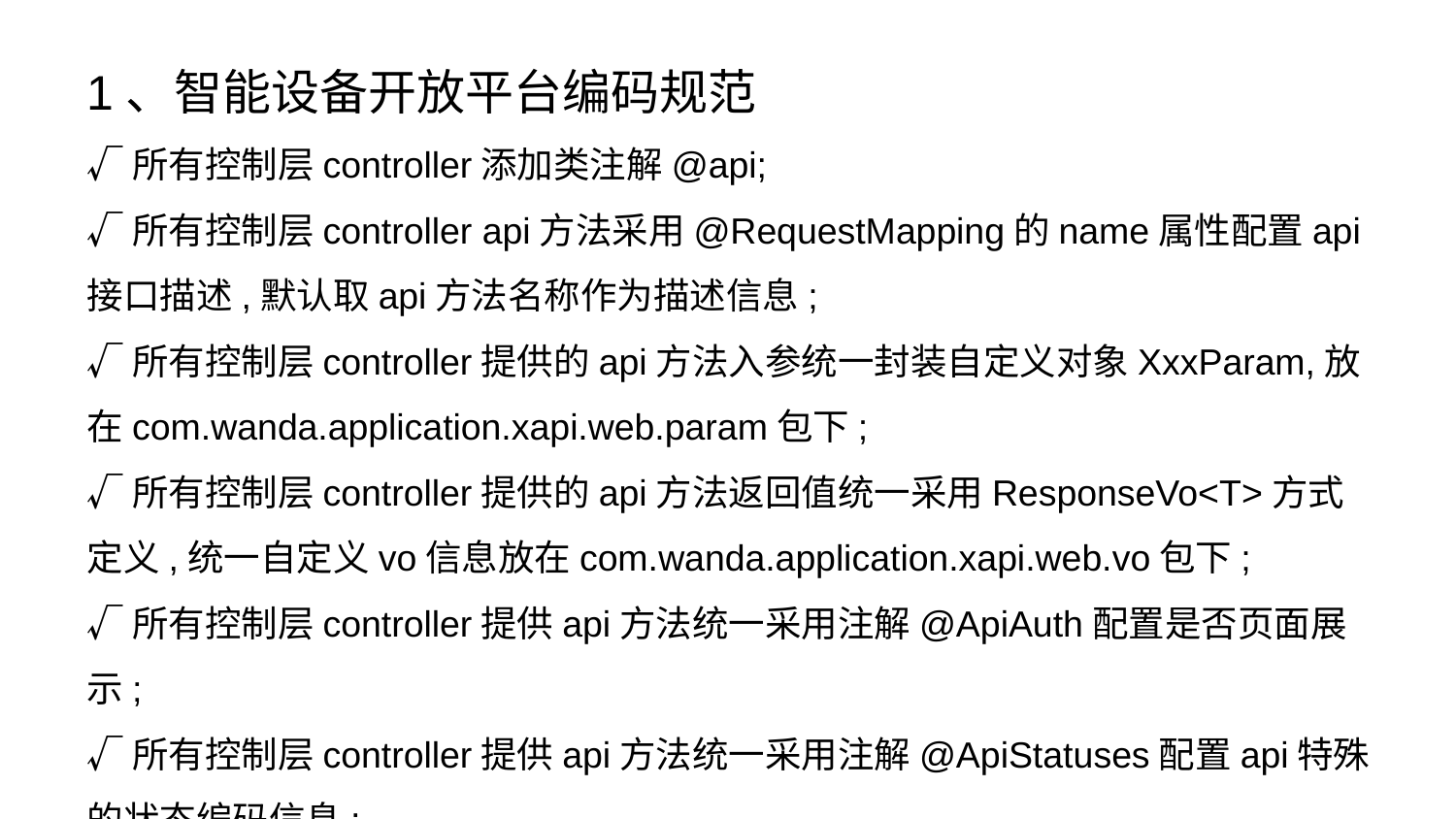

1、智能设备开放平台编码规范
√所有控制层controller添加类注解@api;
√所有控制层controller api方法采用@RequestMapping的name属性配置api接口描述,默认取api方法名称作为描述信息;
√所有控制层controller提供的api方法入参统一封装自定义对象XxxParam,放在com.wanda.application.xapi.web.param包下;
√所有控制层controller提供的api方法返回值统一采用ResponseVo<T>方式定义,统一自定义vo信息放在com.wanda.application.xapi.web.vo包下;
√所有控制层controller提供api方法统一采用注解@ApiAuth配置是否页面展示;
√所有控制层controller提供api方法统一采用注解@ApiStatuses配置api特殊的状态编码信息;